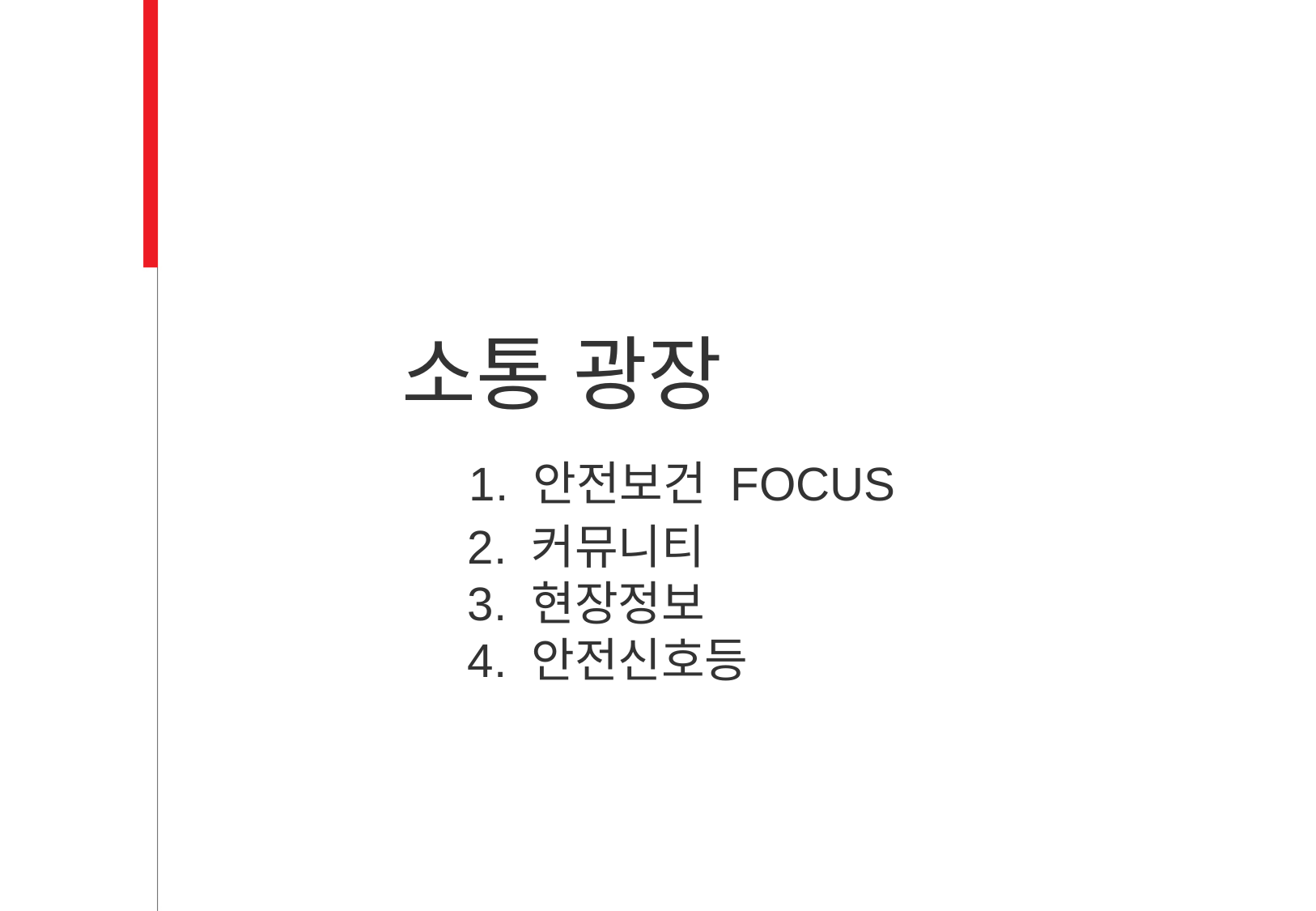

소통 광장
   1. 안전보건 FOCUS
     2. 커뮤니티
     3. 현장정보
     4. 안전신호등